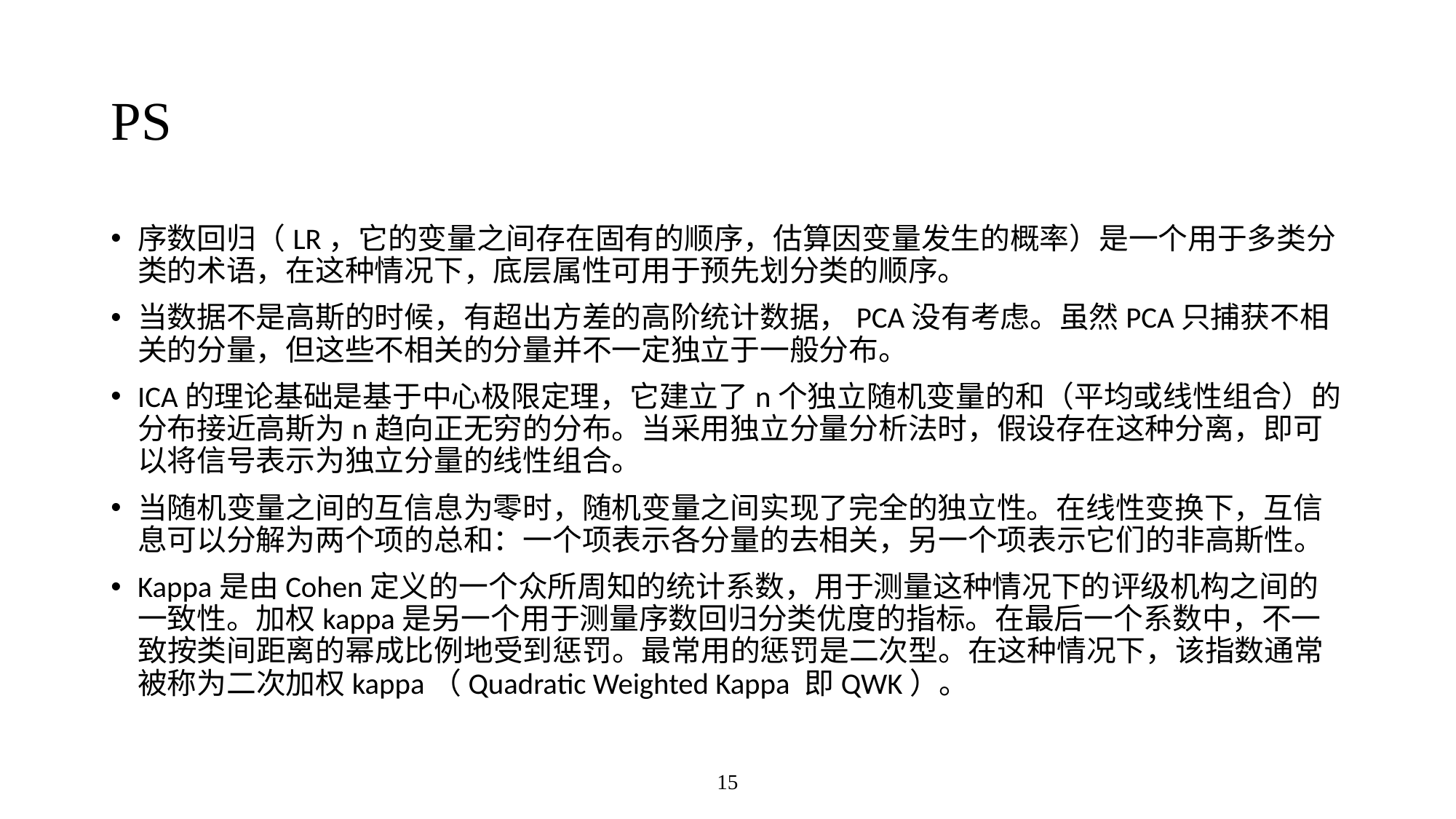

# PS
序数回归（LR，它的变量之间存在固有的顺序，估算因变量发生的概率）是一个用于多类分类的术语，在这种情况下，底层属性可用于预先划分类的顺序。
当数据不是高斯的时候，有超出方差的高阶统计数据，PCA没有考虑。虽然PCA只捕获不相关的分量，但这些不相关的分量并不一定独立于一般分布。
ICA的理论基础是基于中心极限定理，它建立了n个独立随机变量的和（平均或线性组合）的分布接近高斯为n趋向正无穷的分布。当采用独立分量分析法时，假设存在这种分离，即可以将信号表示为独立分量的线性组合。
当随机变量之间的互信息为零时，随机变量之间实现了完全的独立性。在线性变换下，互信息可以分解为两个项的总和：一个项表示各分量的去相关，另一个项表示它们的非高斯性。
Kappa是由Cohen定义的一个众所周知的统计系数，用于测量这种情况下的评级机构之间的一致性。加权kappa是另一个用于测量序数回归分类优度的指标。在最后一个系数中，不一致按类间距离的幂成比例地受到惩罚。最常用的惩罚是二次型。在这种情况下，该指数通常被称为二次加权kappa（Quadratic Weighted Kappa 即QWK）。
15